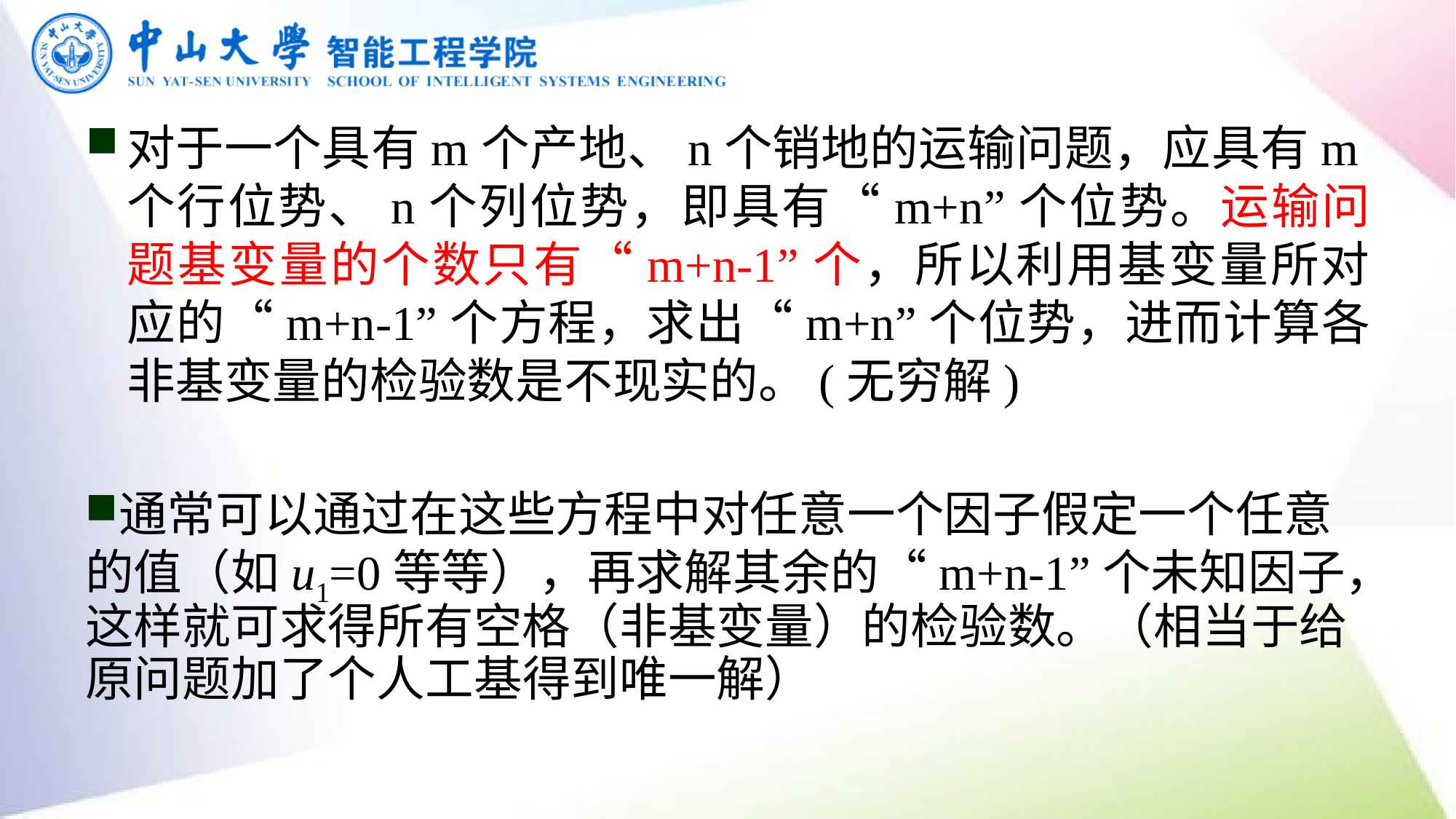

对于一个具有m个产地、n个销地的运输问题，应具有m个行位势、n个列位势，即具有“m+n”个位势。运输问题基变量的个数只有“m+n-1”个，所以利用基变量所对应的“m+n-1”个方程，求出“m+n”个位势，进而计算各非基变量的检验数是不现实的。(无穷解)
通常可以通过在这些方程中对任意一个因子假定一个任意的值（如u1=0等等），再求解其余的“m+n-1”个未知因子，这样就可求得所有空格（非基变量）的检验数。（相当于给原问题加了个人工基得到唯一解）